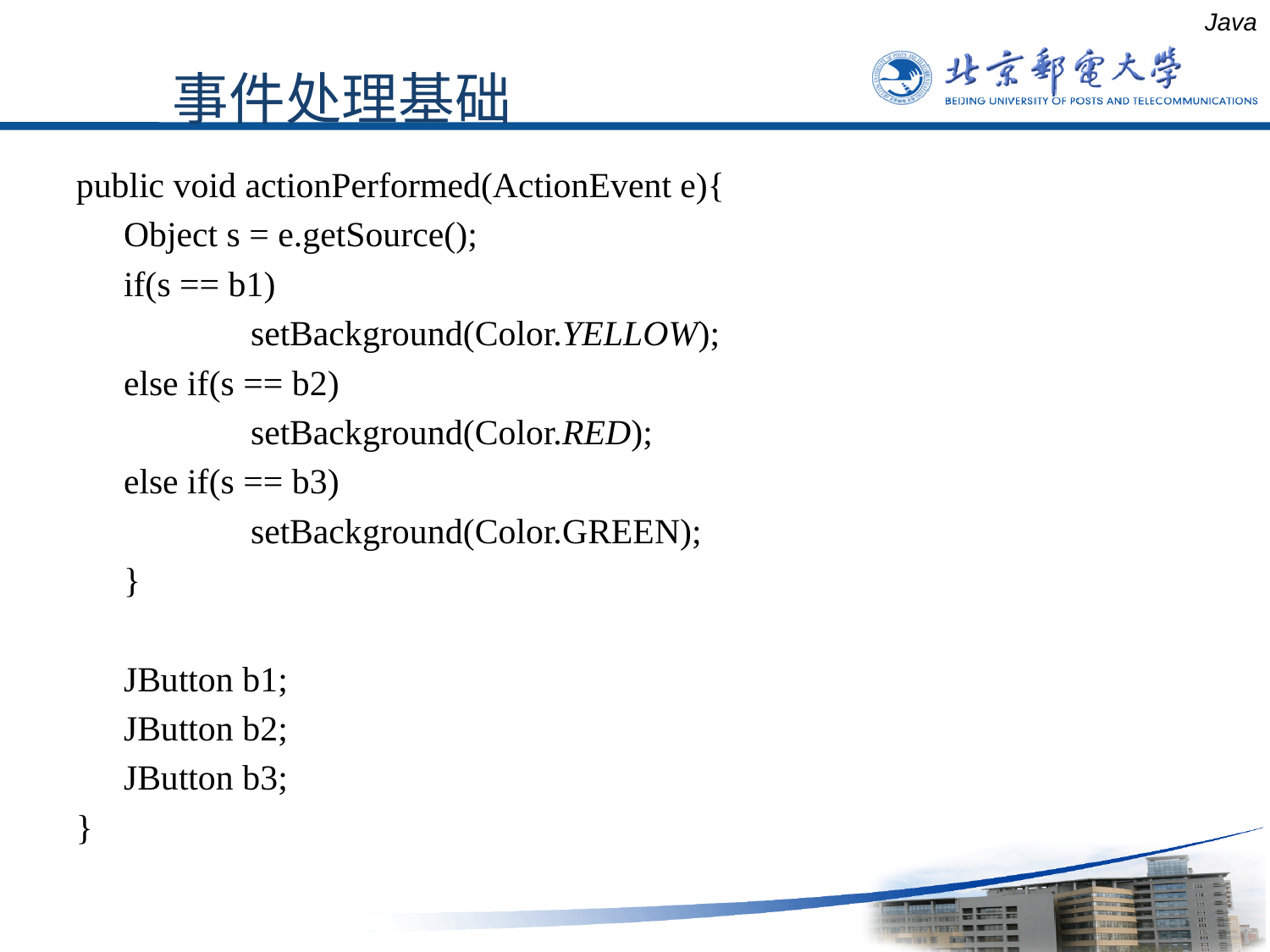

Java
事件处理基础
public void actionPerformed(ActionEvent e){
	Object s = e.getSource();
	if(s == b1)
		setBackground(Color.YELLOW);
	else if(s == b2)
		setBackground(Color.RED);
	else if(s == b3)
		setBackground(Color.GREEN);
	}

	JButton b1;
	JButton b2;
	JButton b3;
}